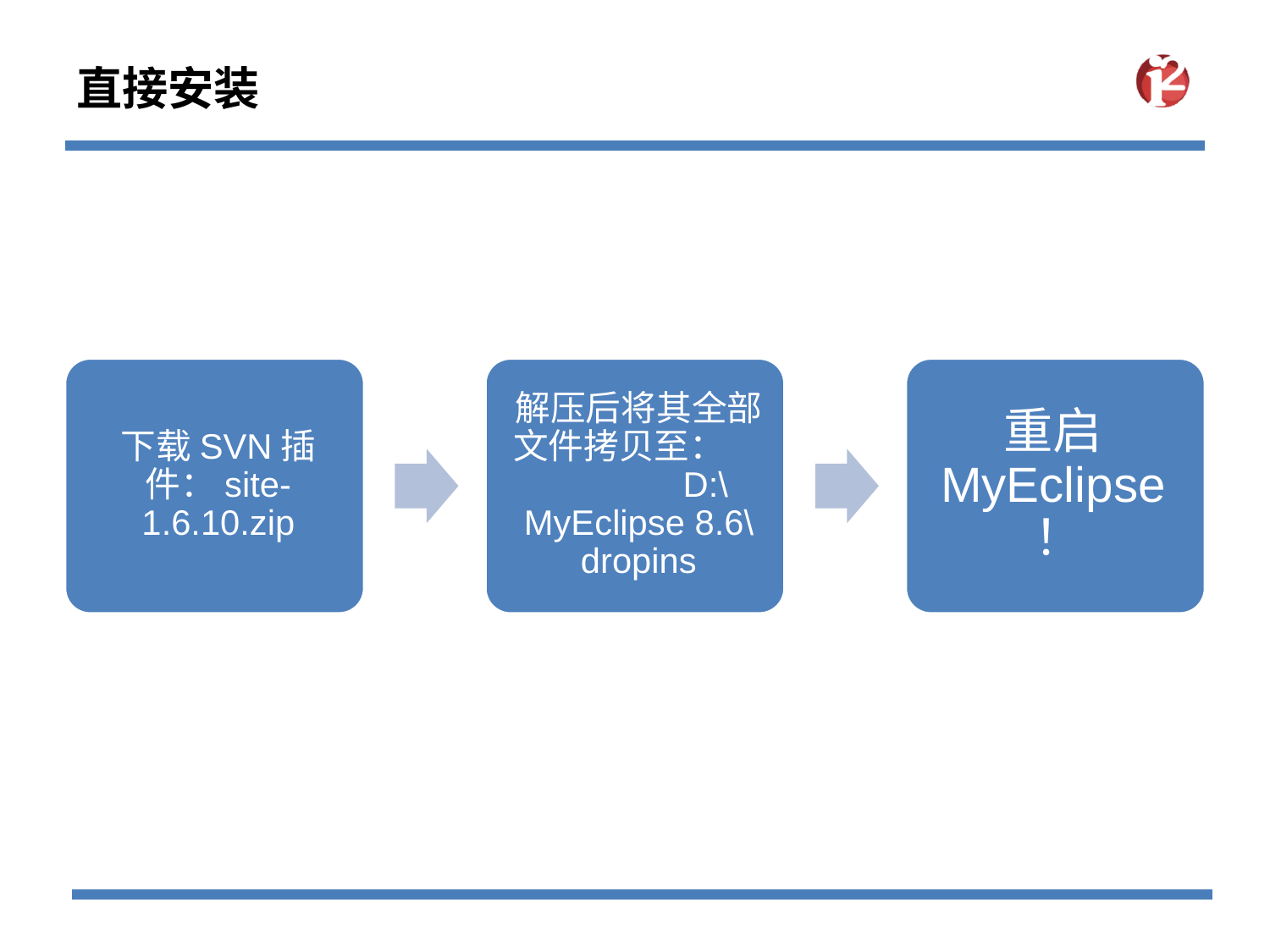

# 直接安装
下载SVN插件：site-1.6.10.zip

解压后将其全部文件拷贝至：                      D:\MyEclipse 8.6\dropins

重启MyEclipse！